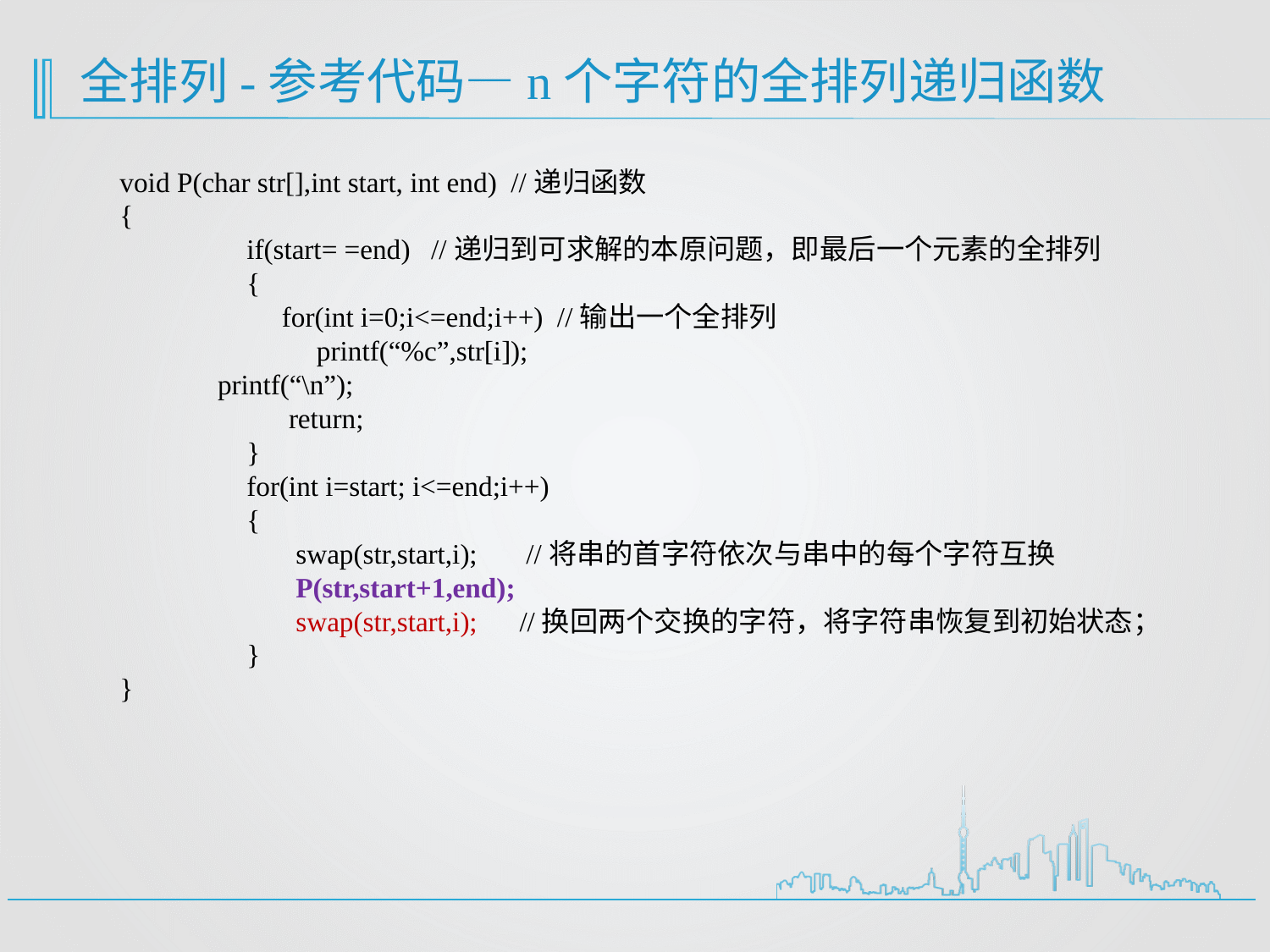

# 全排列-参考代码—n个字符的全排列递归函数
void P(char str[],int start, int end)  //递归函数
{
 	if(start= =end)   //递归到可求解的本原问题，即最后一个元素的全排列
	{
	     for(int i=0;i<=end;i++)  //输出一个全排列
	          printf(“%c”,str[i]);
              printf(“\n”);
	      return;
	}
	for(int i=start; i<=end;i++)
	{
	       swap(str,start,i);       //将串的首字符依次与串中的每个字符互换
	       P(str,start+1,end);
   	       swap(str,start,i);      //换回两个交换的字符，将字符串恢复到初始状态；
	}
}